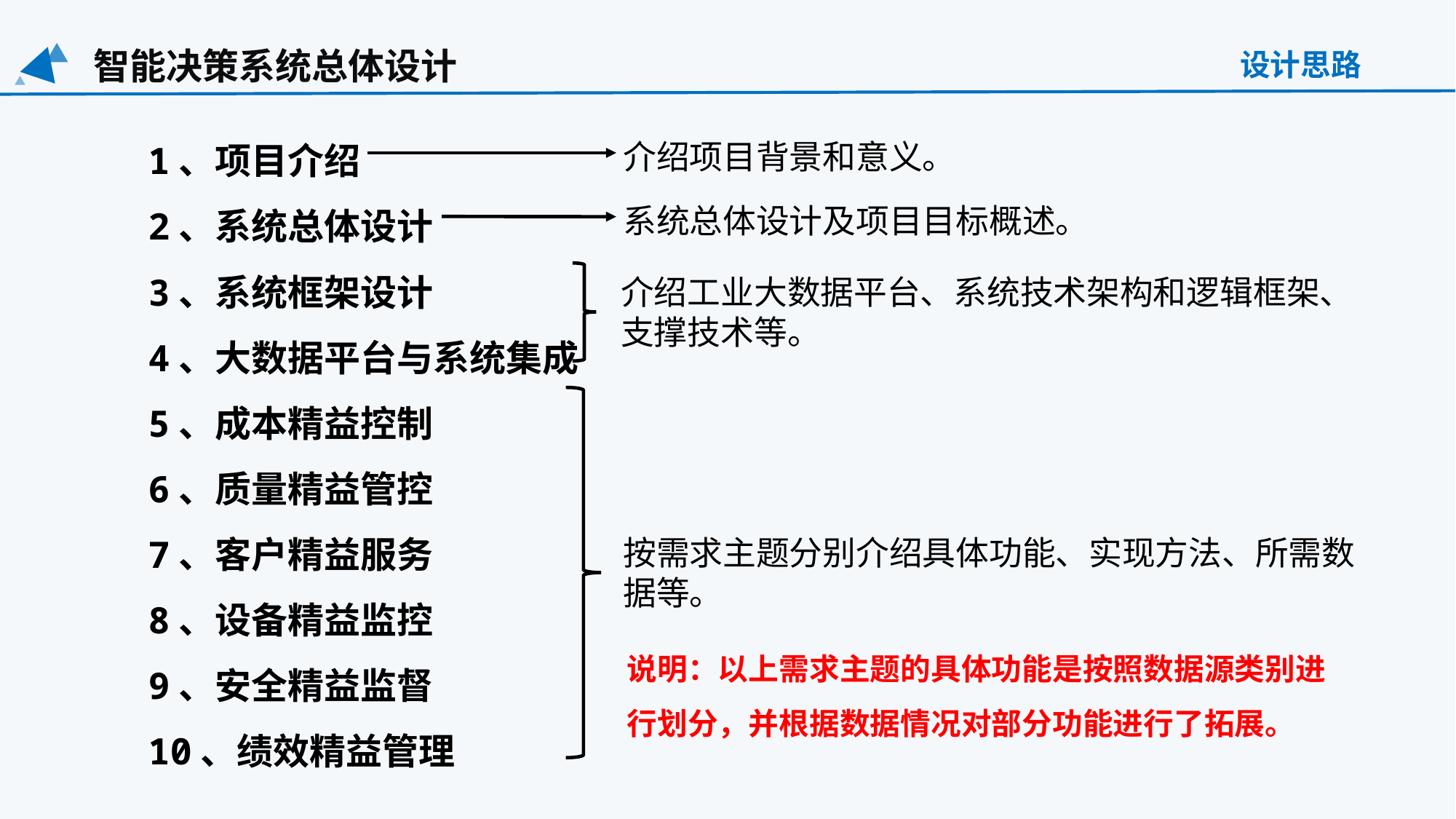

智能决策系统总体设计
设计思路

1、项目介绍
2、系统总体设计
3、系统框架设计
4、大数据平台与系统集成
5、成本精益控制
6、质量精益管控
7、客户精益服务
8、设备精益监控
9、安全精益监督
10、绩效精益管理
介绍项目背景和意义。
系统总体设计及项目目标概述。

介绍工业大数据平台、系统技术架构和逻辑框架、支撑技术等。

按需求主题分别介绍具体功能、实现方法、所需数据等。
说明：以上需求主题的具体功能是按照数据源类别进行划分，并根据数据情况对部分功能进行了拓展。